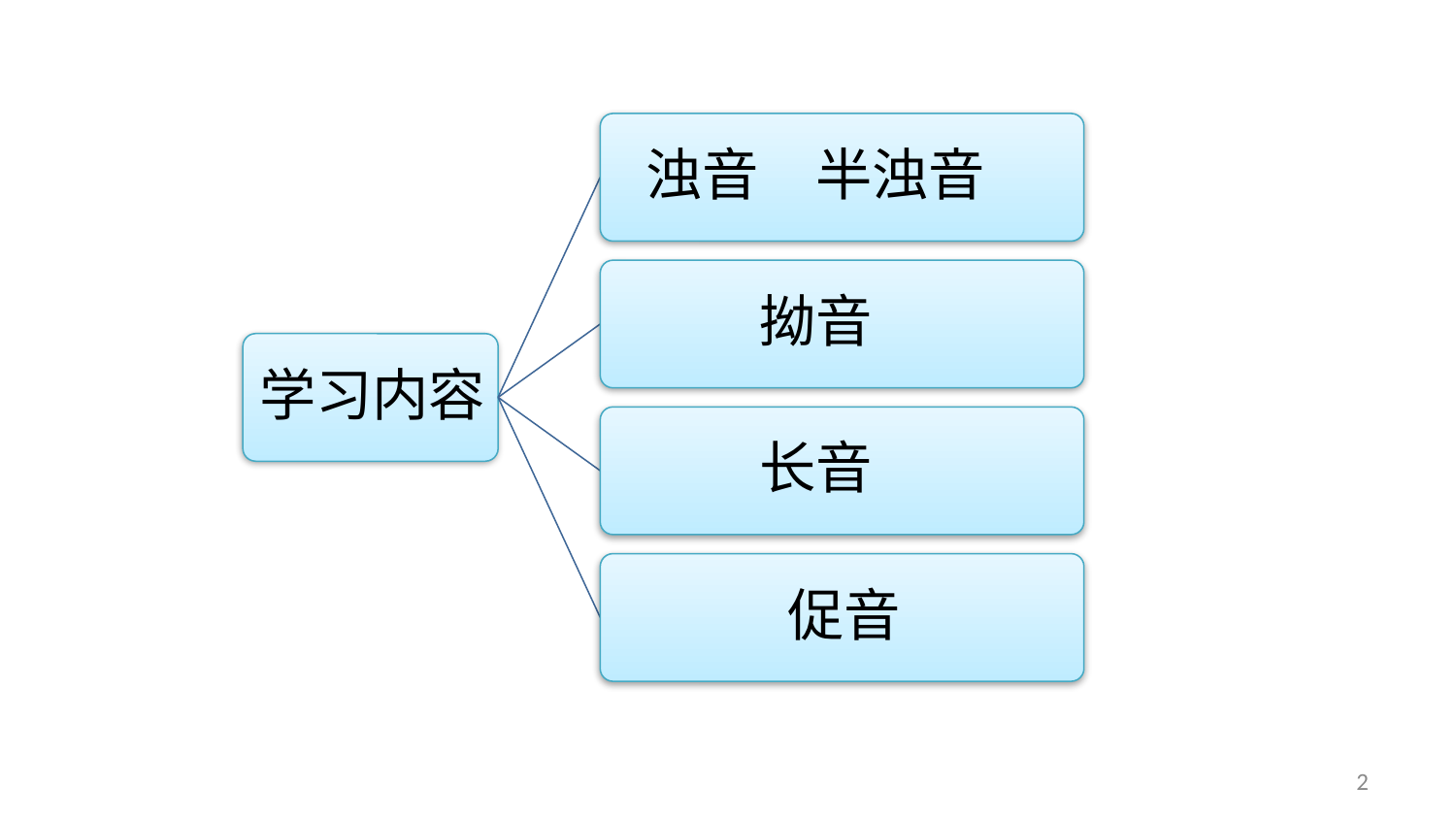

1.1.5五、一类形容词
学习内容

浊音　半浊音

拗音

长音

促音
2